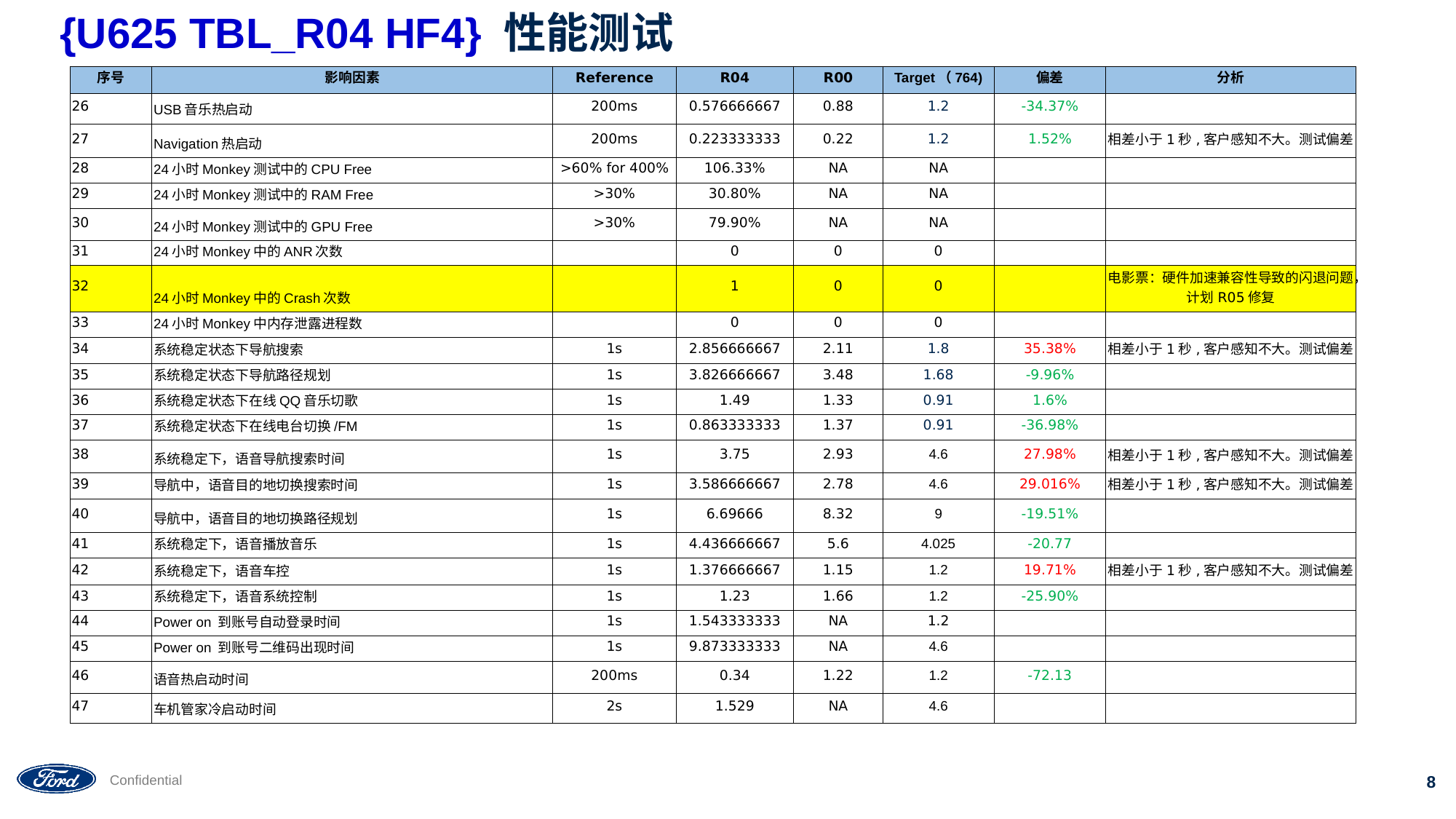

# {U625 TBL_R04 HF4} 性能测试
| 序号 | 影响因素 | Reference | R04 | R00 | Target（764) | 偏差 | 分析 |
| --- | --- | --- | --- | --- | --- | --- | --- |
| 26 | USB音乐热启动 | 200ms | 0.576666667 | 0.88 | 1.2 | -34.37% |  |
| 27 | Navigation热启动 | 200ms | 0.223333333 | 0.22 | 1.2 | 1.52% | 相差小于1秒,客户感知不大。测试偏差 |
| 28 | 24小时Monkey测试中的CPU Free | >60% for 400% | 106.33% | NA | NA |  |  |
| 29 | 24小时Monkey测试中的RAM Free | >30% | 30.80% | NA | NA |  |  |
| 30 | 24小时Monkey测试中的GPU Free | >30% | 79.90% | NA | NA |  |  |
| 31 | 24小时Monkey中的ANR次数 |  | 0 | 0 | 0 |  |  |
| 32 | 24小时Monkey中的Crash次数 |  | 1 | 0 | 0 |  | 电影票：硬件加速兼容性导致的闪退问题，计划R05修复 |
| 33 | 24小时Monkey中内存泄露进程数 |  | 0 | 0 | 0 |  |  |
| 34 | 系统稳定状态下导航搜索 | 1s | 2.856666667 | 2.11 | 1.8 | 35.38% | 相差小于1秒,客户感知不大。测试偏差 |
| 35 | 系统稳定状态下导航路径规划 | 1s | 3.826666667 | 3.48 | 1.68 | -9.96% |  |
| 36 | 系统稳定状态下在线QQ音乐切歌 | 1s | 1.49 | 1.33 | 0.91 | 1.6% |  |
| 37 | 系统稳定状态下在线电台切换/FM | 1s | 0.863333333 | 1.37 | 0.91 | -36.98% |  |
| 38 | 系统稳定下，语音导航搜索时间 | 1s | 3.75 | 2.93 | 4.6 | 27.98% | 相差小于1秒,客户感知不大。测试偏差 |
| 39 | 导航中，语音目的地切换搜索时间 | 1s | 3.586666667 | 2.78 | 4.6 | 29.016% | 相差小于1秒,客户感知不大。测试偏差 |
| 40 | 导航中，语音目的地切换路径规划 | 1s | 6.69666 | 8.32 | 9 | -19.51% |  |
| 41 | 系统稳定下，语音播放音乐 | 1s | 4.436666667 | 5.6 | 4.025 | -20.77 |  |
| 42 | 系统稳定下，语音车控 | 1s | 1.376666667 | 1.15 | 1.2 | 19.71% | 相差小于1秒,客户感知不大。测试偏差 |
| 43 | 系统稳定下，语音系统控制 | 1s | 1.23 | 1.66 | 1.2 | -25.90% |  |
| 44 | Power on 到账号自动登录时间 | 1s | 1.543333333 | NA | 1.2 |  |  |
| 45 | Power on 到账号二维码出现时间 | 1s | 9.873333333 | NA | 4.6 |  |  |
| 46 | 语音热启动时间 | 200ms | 0.34 | 1.22 | 1.2 | -72.13 |  |
| 47 | 车机管家冷启动时间 | 2s | 1.529 | NA | 4.6 |  |  |